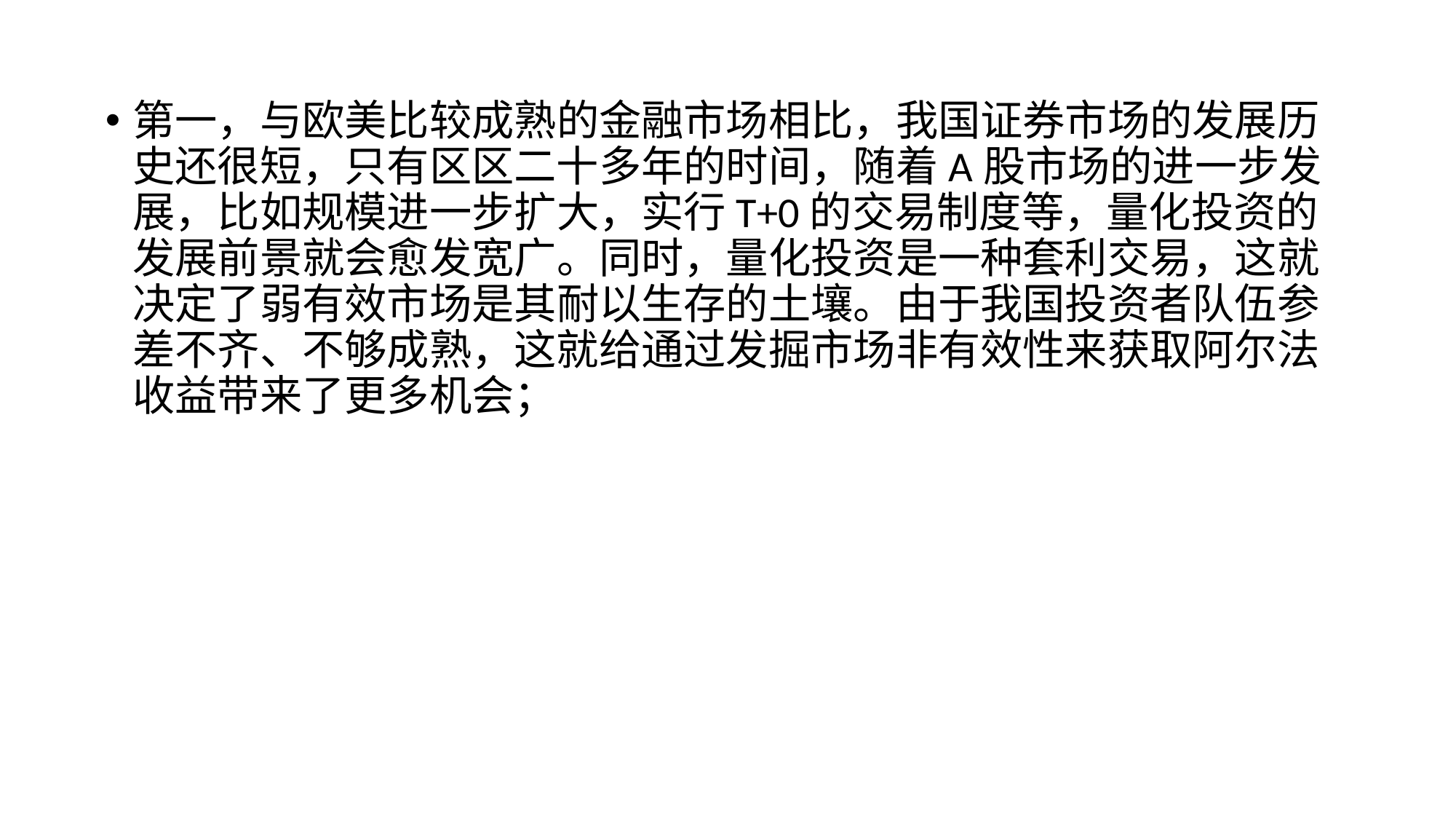

第一，与欧美比较成熟的金融市场相比，我国证券市场的发展历史还很短，只有区区二十多年的时间，随着A股市场的进一步发展，比如规模进一步扩大，实行T+0的交易制度等，量化投资的发展前景就会愈发宽广。同时，量化投资是一种套利交易，这就决定了弱有效市场是其耐以生存的土壤。由于我国投资者队伍参差不齐、不够成熟，这就给通过发掘市场非有效性来获取阿尔法收益带来了更多机会；